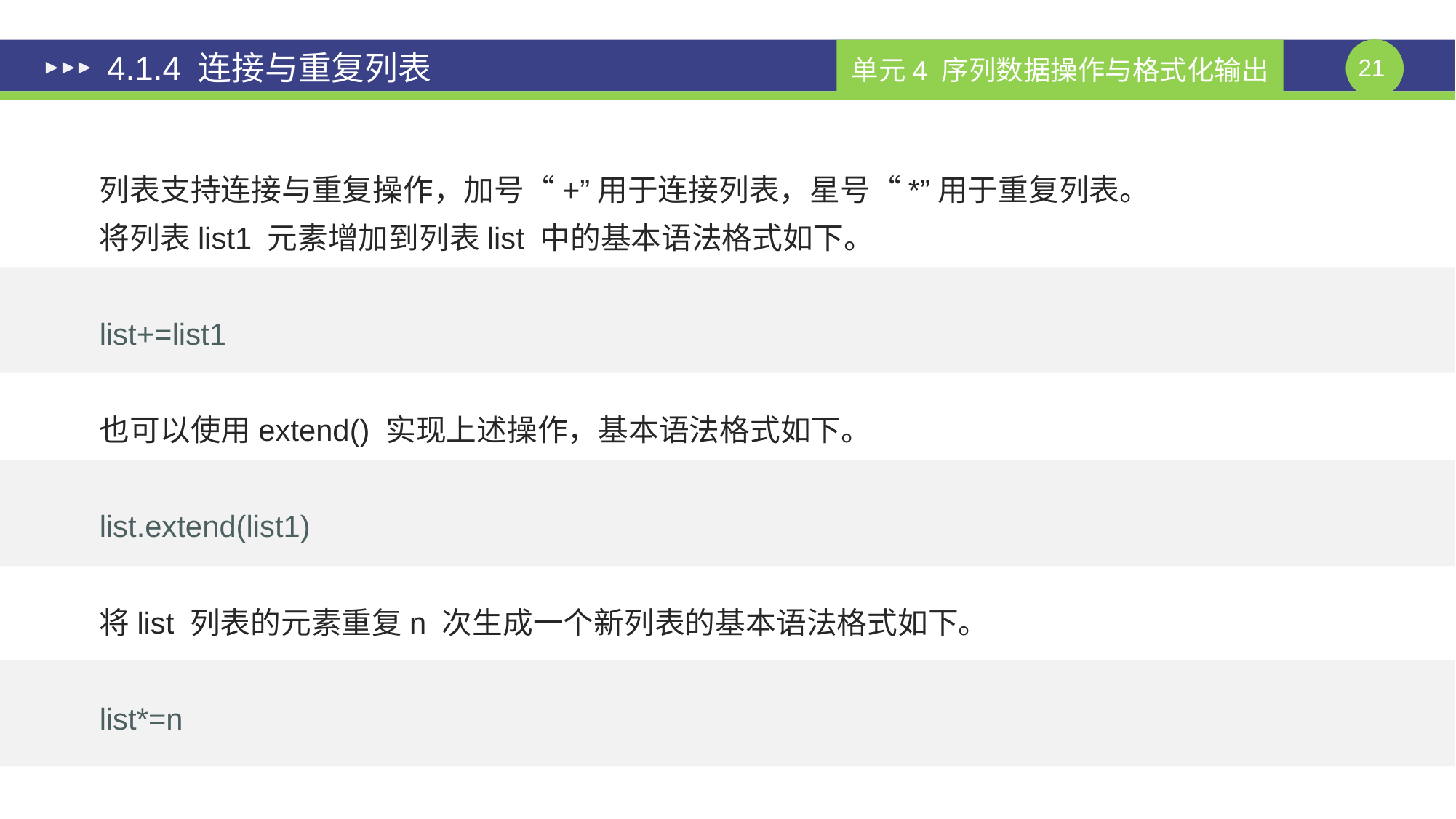

# 4.1.4 连接与重复列表
列表支持连接与重复操作，加号“+”用于连接列表，星号“*”用于重复列表。
将列表list1 元素增加到列表list 中的基本语法格式如下。

list+=list1

也可以使用extend() 实现上述操作，基本语法格式如下。

list.extend(list1)

将list 列表的元素重复n 次生成一个新列表的基本语法格式如下。

list*=n